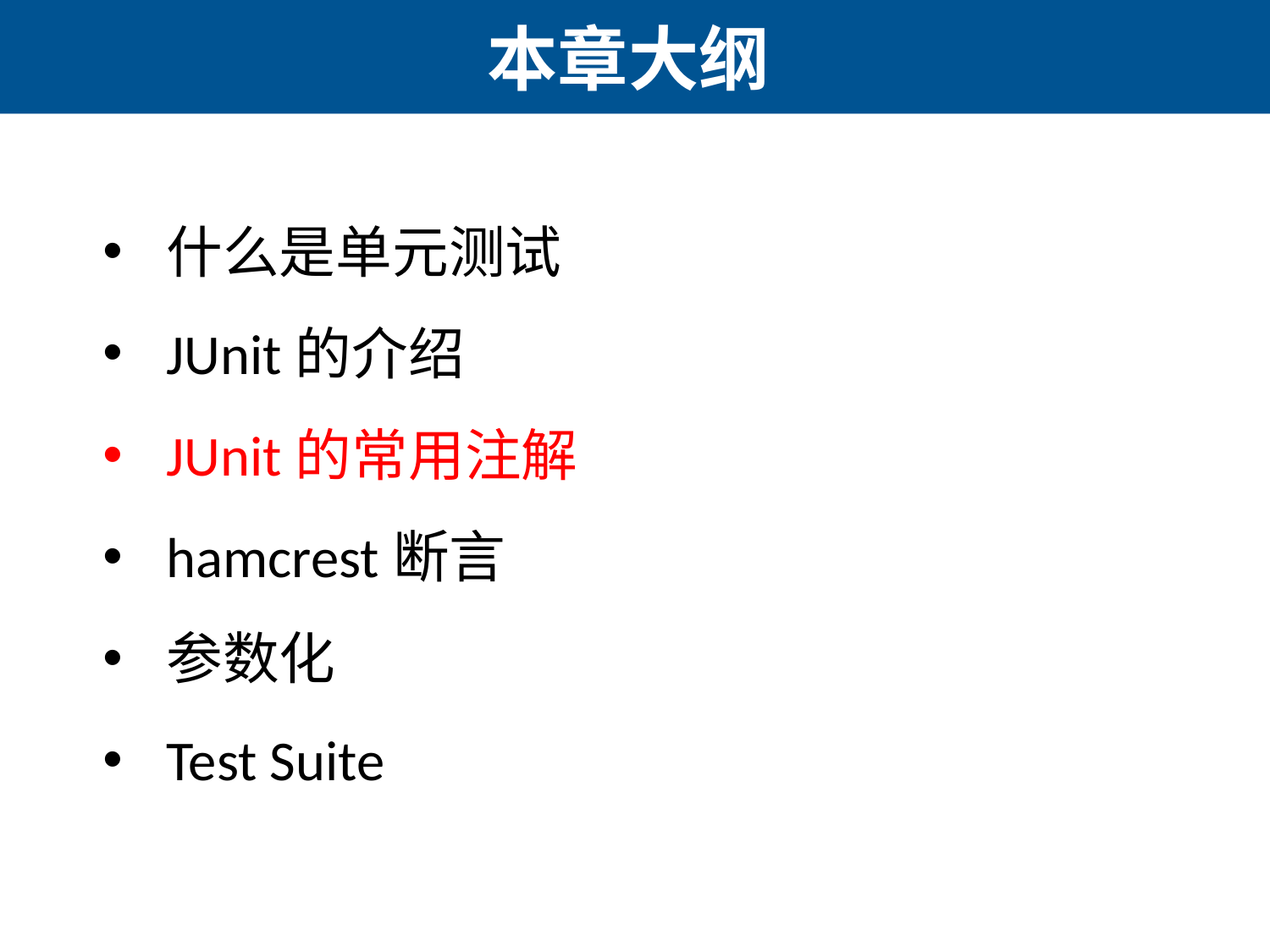

# 本章大纲
什么是单元测试
JUnit的介绍
JUnit的常用注解
hamcrest断言
参数化
Test Suite